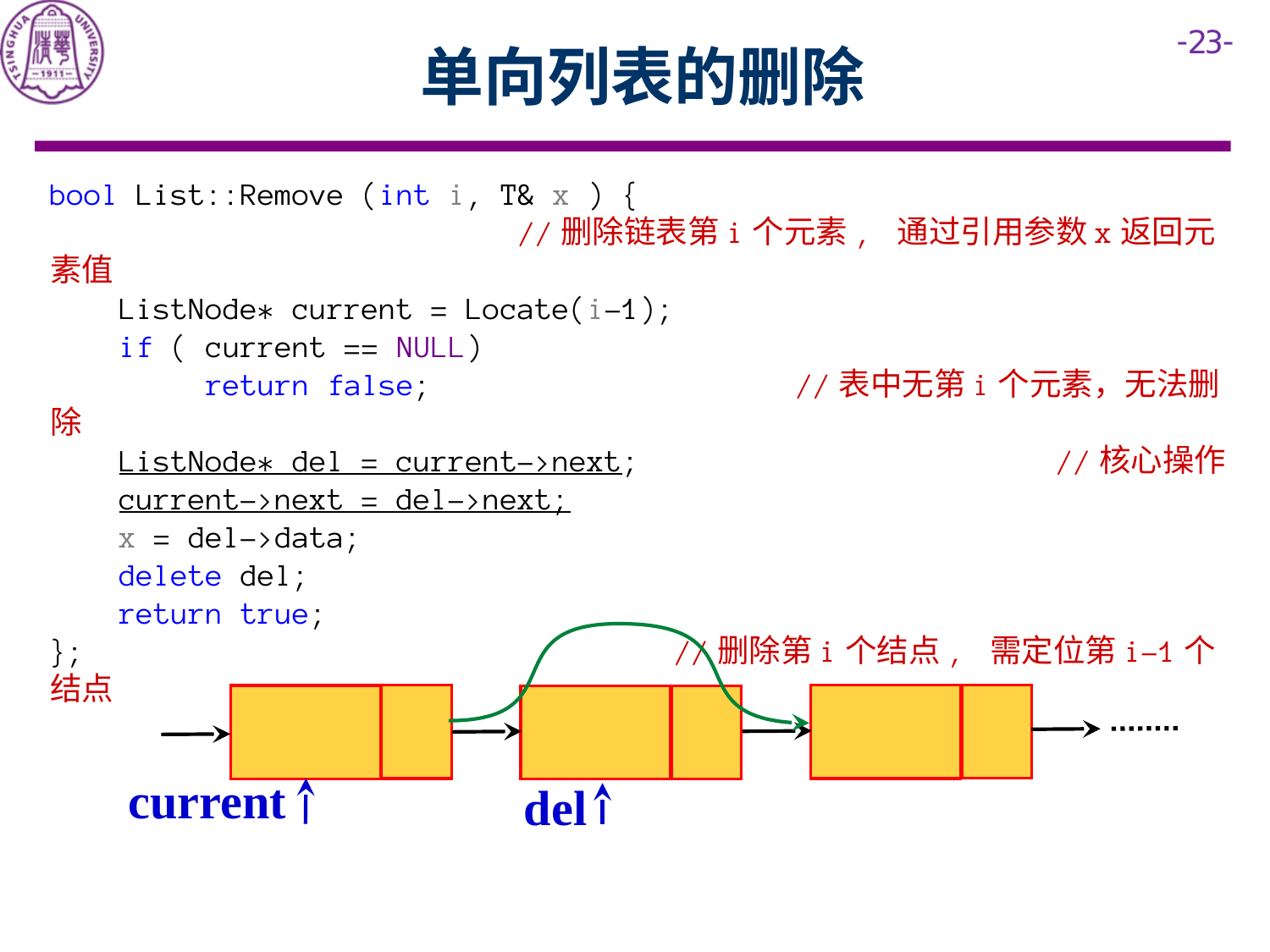

# 单向列表的删除
bool List::Remove (int i, T& x ) {
                           //删除链表第i个元素, 通过引用参数x返回元素值
    ListNode* current = Locate(i-1);
    if ( current == NULL)
         return false;                     //表中无第i个元素，无法删除
    ListNode* del = current->next;                        //核心操作
    current->next = del->next;
    x = del->data;
    delete del;
    return true;
};                                  //删除第i个结点, 需定位第i-1个结点

current
del